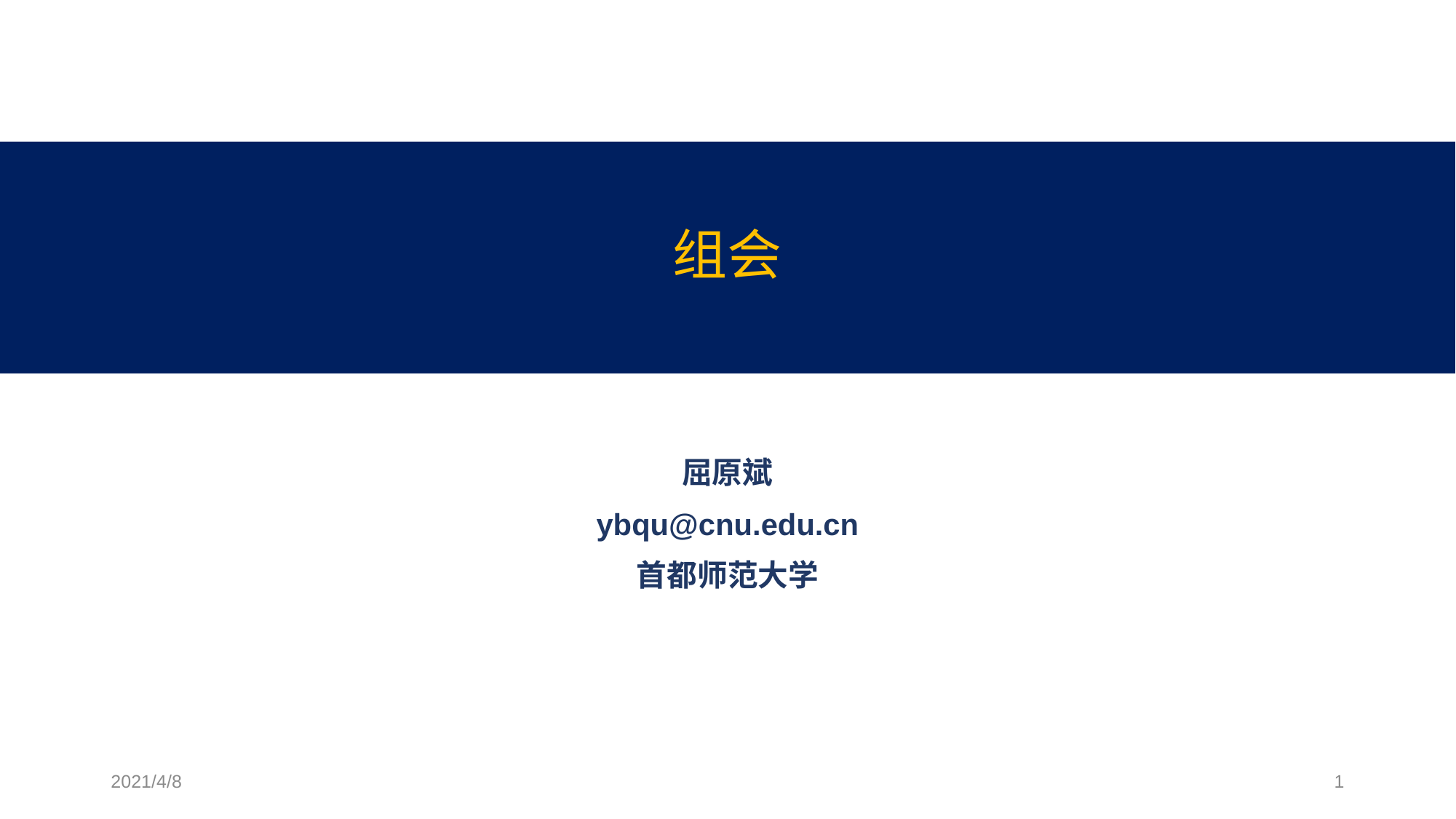

# 组会

屈原斌
ybqu@cnu.edu.cn
首都师范大学
2021/4/8
1